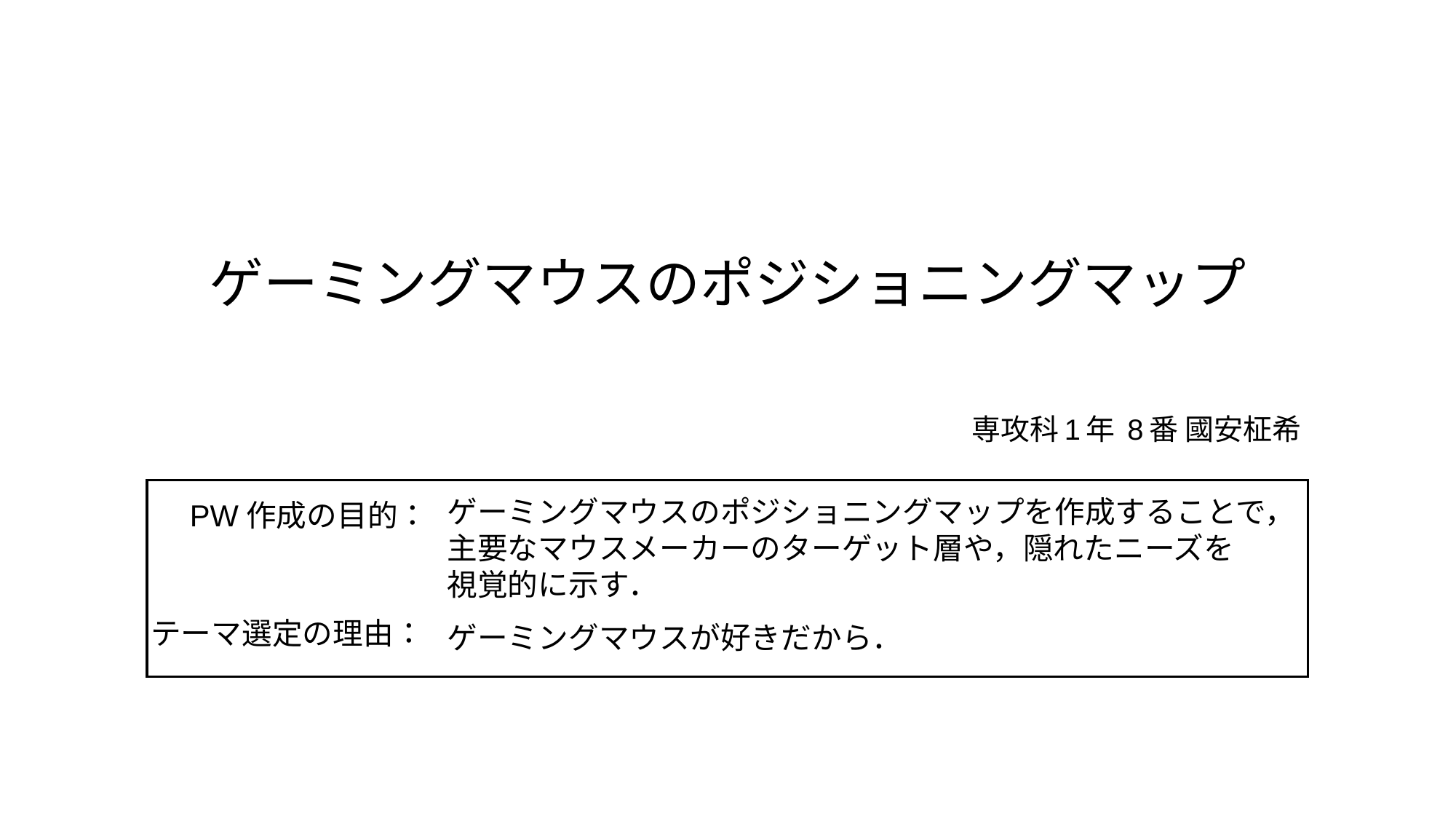

# ゲーミングマウスのポジショニングマップ
専攻科1年 8番 國安柾希

ゲーミングマウスのポジショニングマップを作成することで，
主要なマウスメーカーのターゲット層や，隠れたニーズを
視覚的に示す．
PW作成の目的：
テーマ選定の理由：
ゲーミングマウスが好きだから．